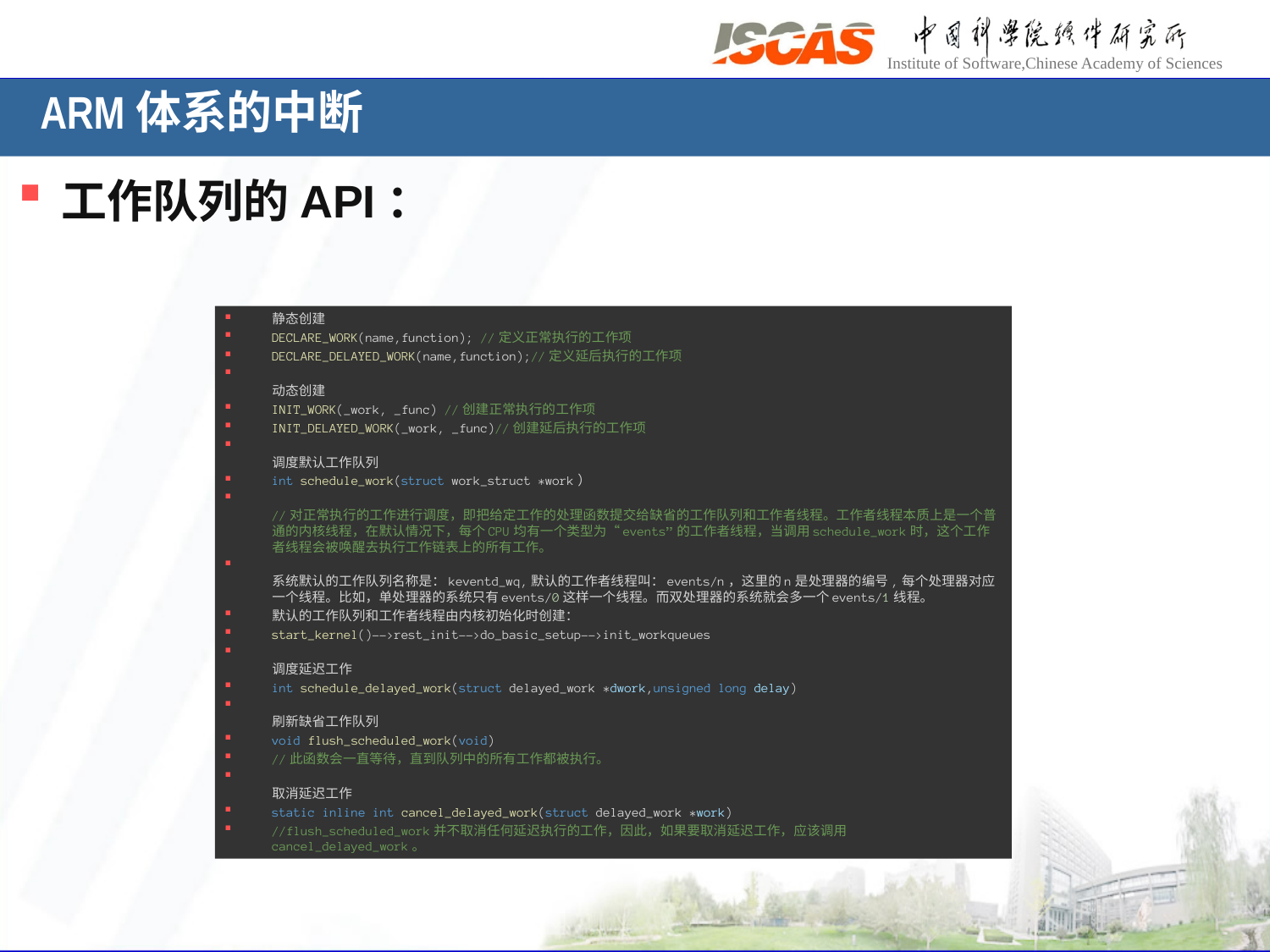

# ARM体系的中断
工作队列的API：

静态创建
DECLARE_WORK(name,function); //定义正常执行的工作项
DECLARE_DELAYED_WORK(name,function);//定义延后执行的工作项
动态创建
INIT_WORK(_work, _func) //创建正常执行的工作项
INIT_DELAYED_WORK(_work, _func)//创建延后执行的工作项
调度默认工作队列
int schedule_work(struct work_struct *work）
//对正常执行的工作进行调度，即把给定工作的处理函数提交给缺省的工作队列和工作者线程。工作者线程本质上是一个普通的内核线程，在默认情况下，每个CPU均有一个类型为“events”的工作者线程，当调用schedule_work时，这个工作者线程会被唤醒去执行工作链表上的所有工作。
系统默认的工作队列名称是：keventd_wq,默认的工作者线程叫：events/n，这里的n是处理器的编号,每个处理器对应一个线程。比如，单处理器的系统只有events/0这样一个线程。而双处理器的系统就会多一个events/1线程。
默认的工作队列和工作者线程由内核初始化时创建：
start_kernel()-->rest_init-->do_basic_setup-->init_workqueues
调度延迟工作
int schedule_delayed_work(struct delayed_work *dwork,unsigned long delay)
刷新缺省工作队列
void flush_scheduled_work(void)
//此函数会一直等待，直到队列中的所有工作都被执行。
取消延迟工作
static inline int cancel_delayed_work(struct delayed_work *work)
//flush_scheduled_work并不取消任何延迟执行的工作，因此，如果要取消延迟工作，应该调用cancel_delayed_work。